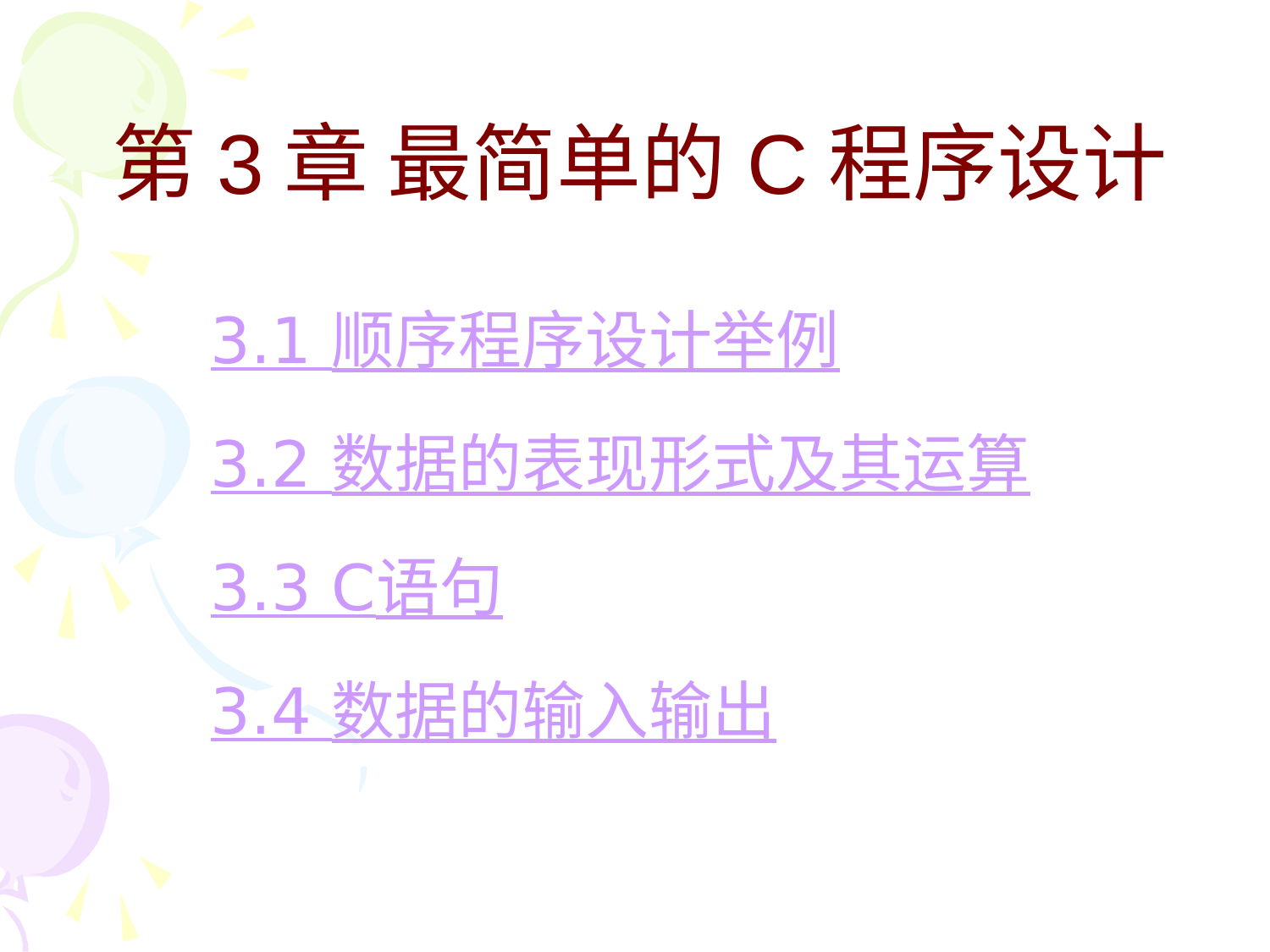

第3章 最简单的C程序设计
3.1 顺序程序设计举例
3.2 数据的表现形式及其运算
3.3 C语句
3.4 数据的输入输出